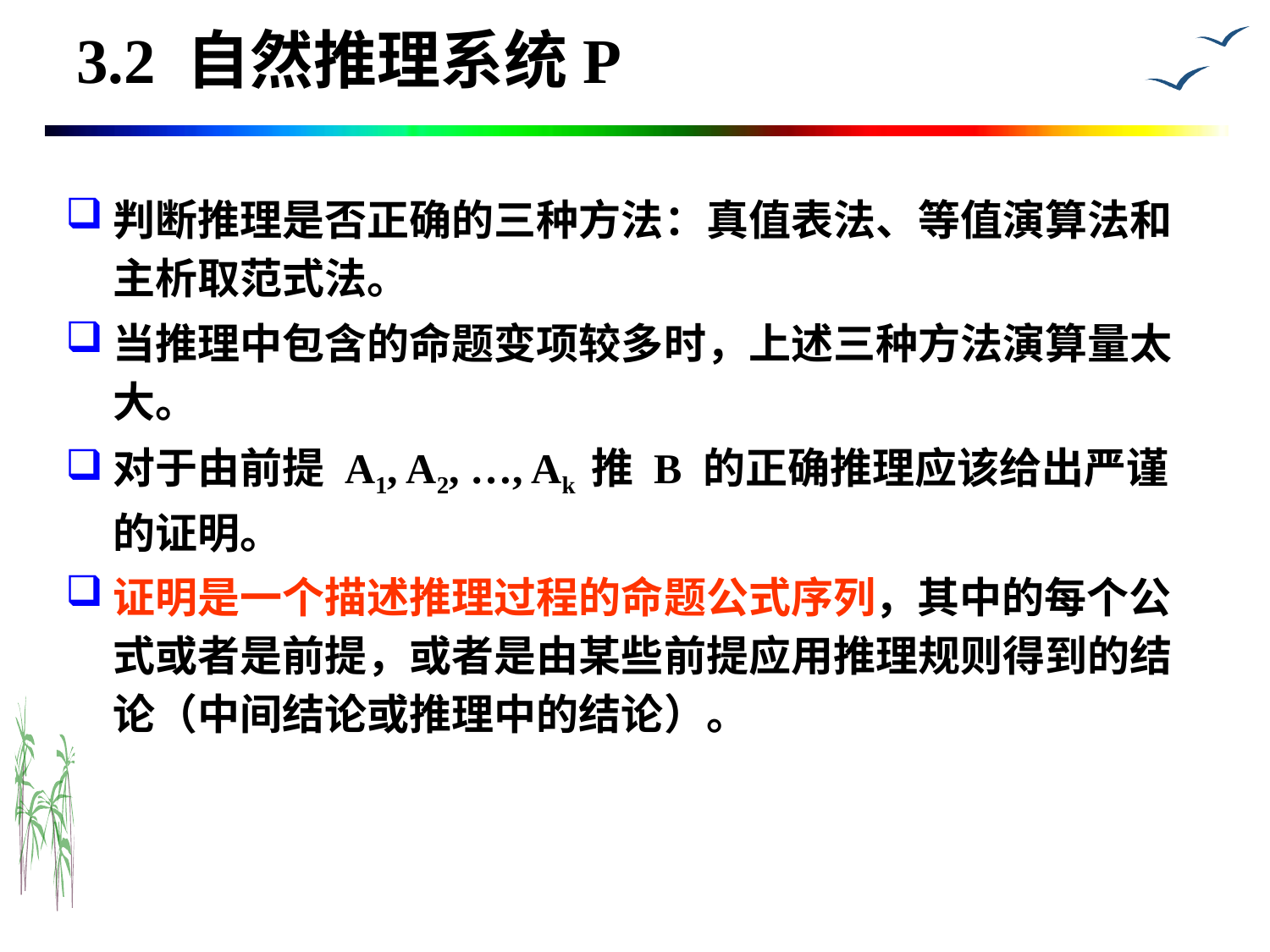

# 3.2 自然推理系统P
判断推理是否正确的三种方法：真值表法、等值演算法和主析取范式法。
当推理中包含的命题变项较多时，上述三种方法演算量太大。
对于由前提 A1, A2, …, Ak 推 B 的正确推理应该给出严谨的证明。
证明是一个描述推理过程的命题公式序列，其中的每个公式或者是前提，或者是由某些前提应用推理规则得到的结论（中间结论或推理中的结论）。